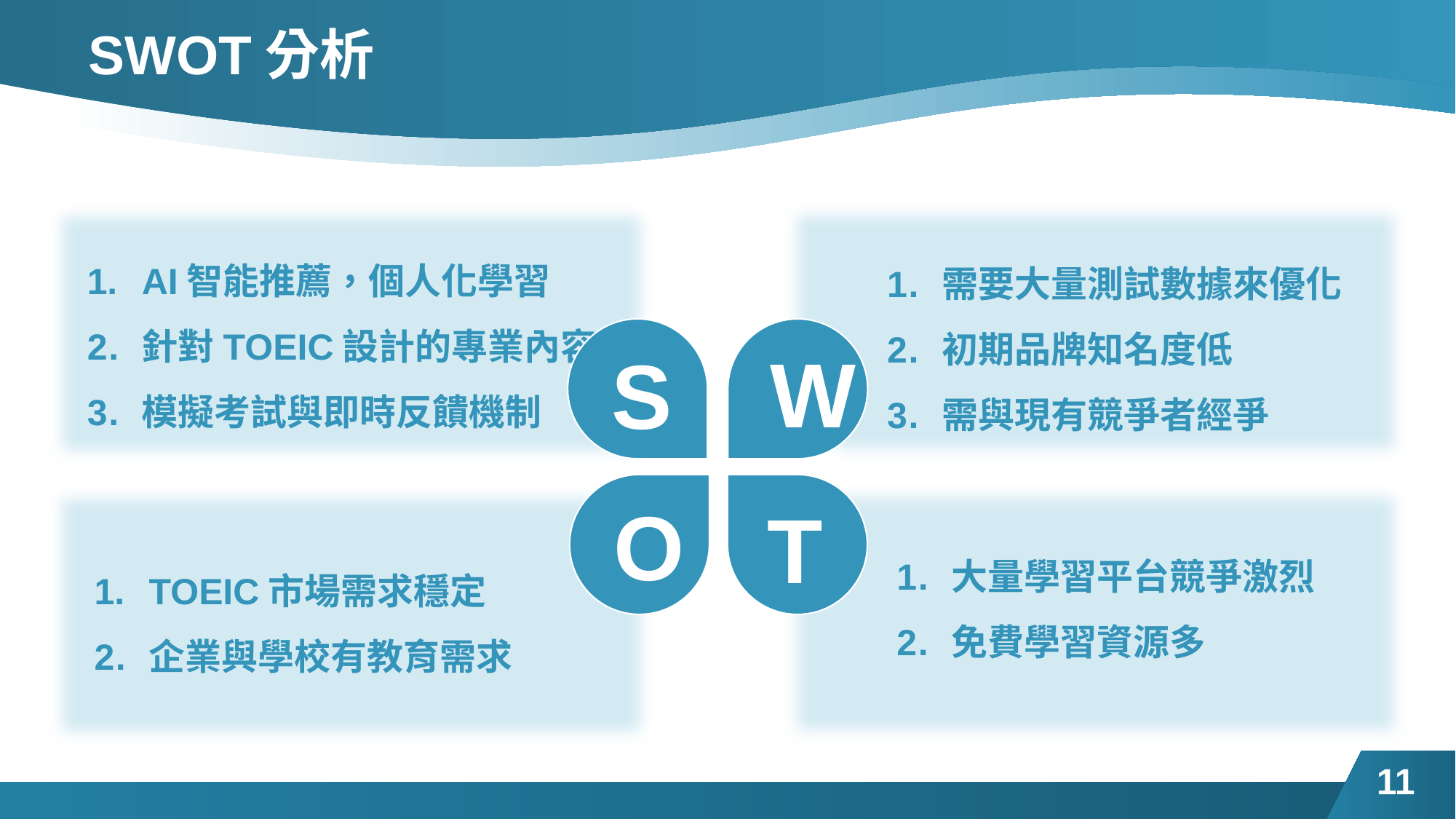

SWOT分析

AI智能推薦，個人化學習
針對TOEIC設計的專業內容
模擬考試與即時反饋機制
需要大量測試數據來優化
初期品牌知名度低
需與現有競爭者經爭

W
S

O

T
大量學習平台競爭激烈
免費學習資源多
TOEIC市場需求穩定
企業與學校有教育需求
11